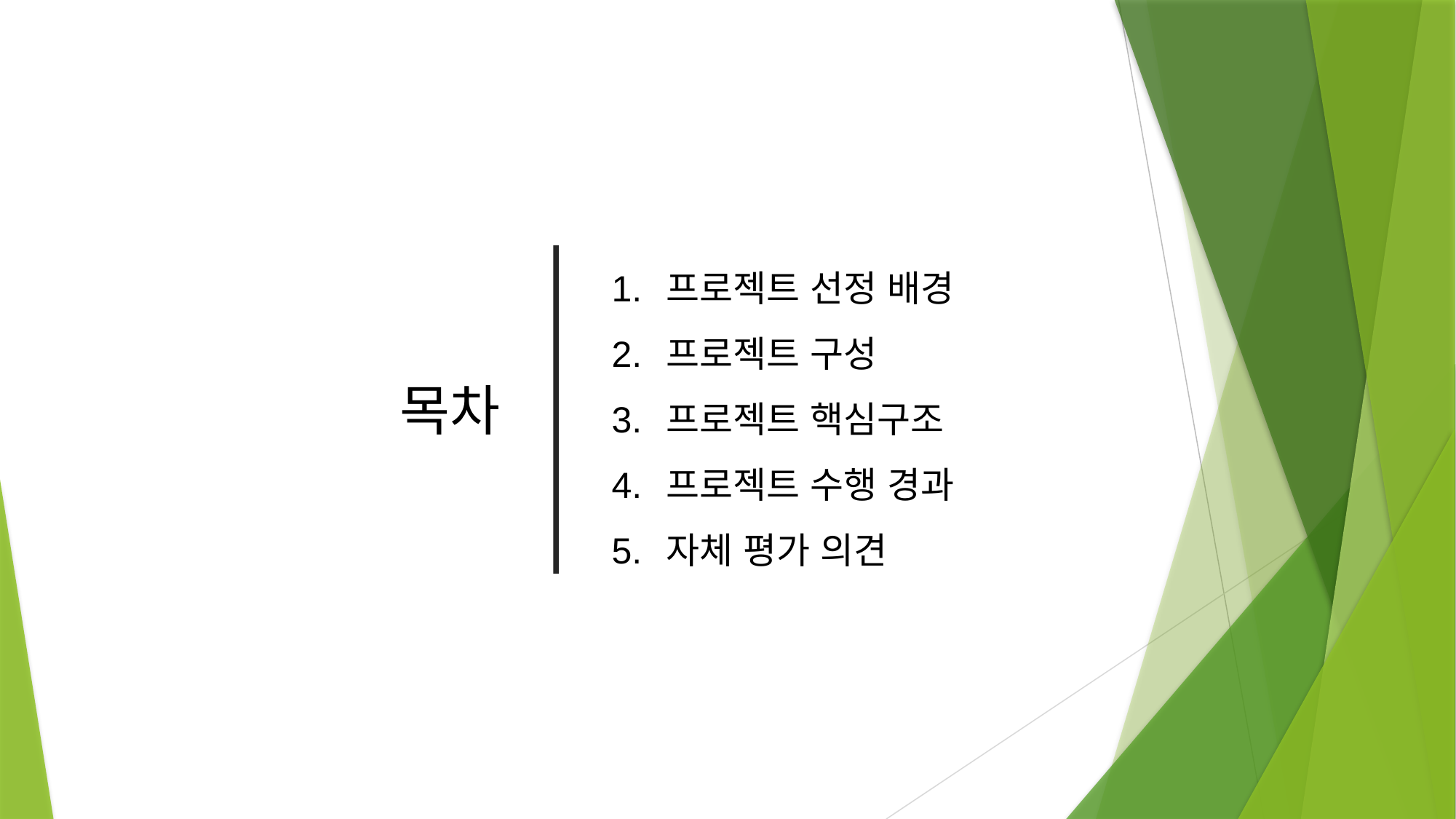

프로젝트 선정 배경
프로젝트 구성
프로젝트 핵심구조
프로젝트 수행 경과
자체 평가 의견
목차